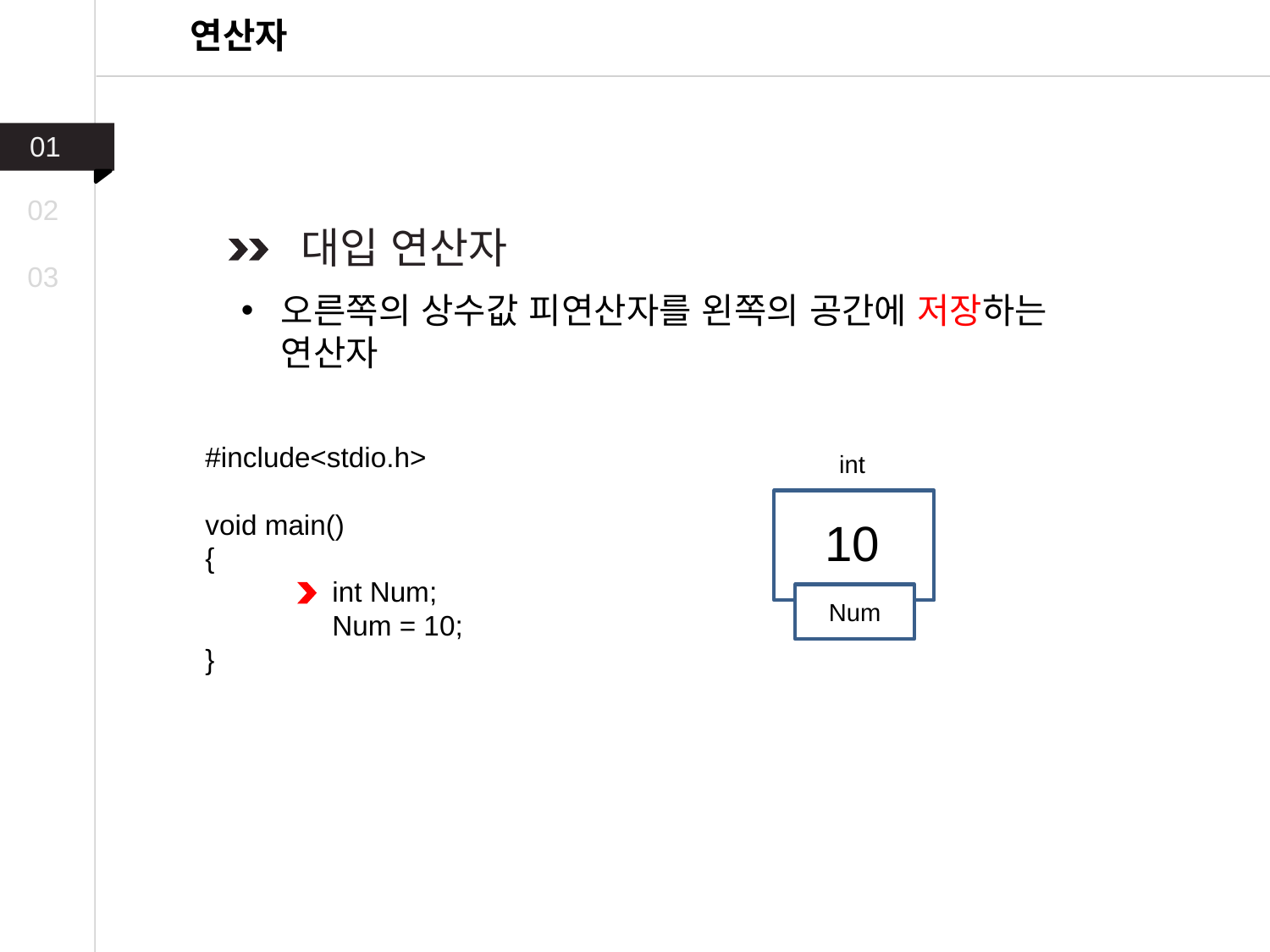

연산자
01

02
 대입 연산자

03
오른쪽의 상수값 피연산자를 왼쪽의 공간에 저장하는 연산자
#include<stdio.h>

void main()
{
	int Num;
	Num = 10;
}
int

10

Num